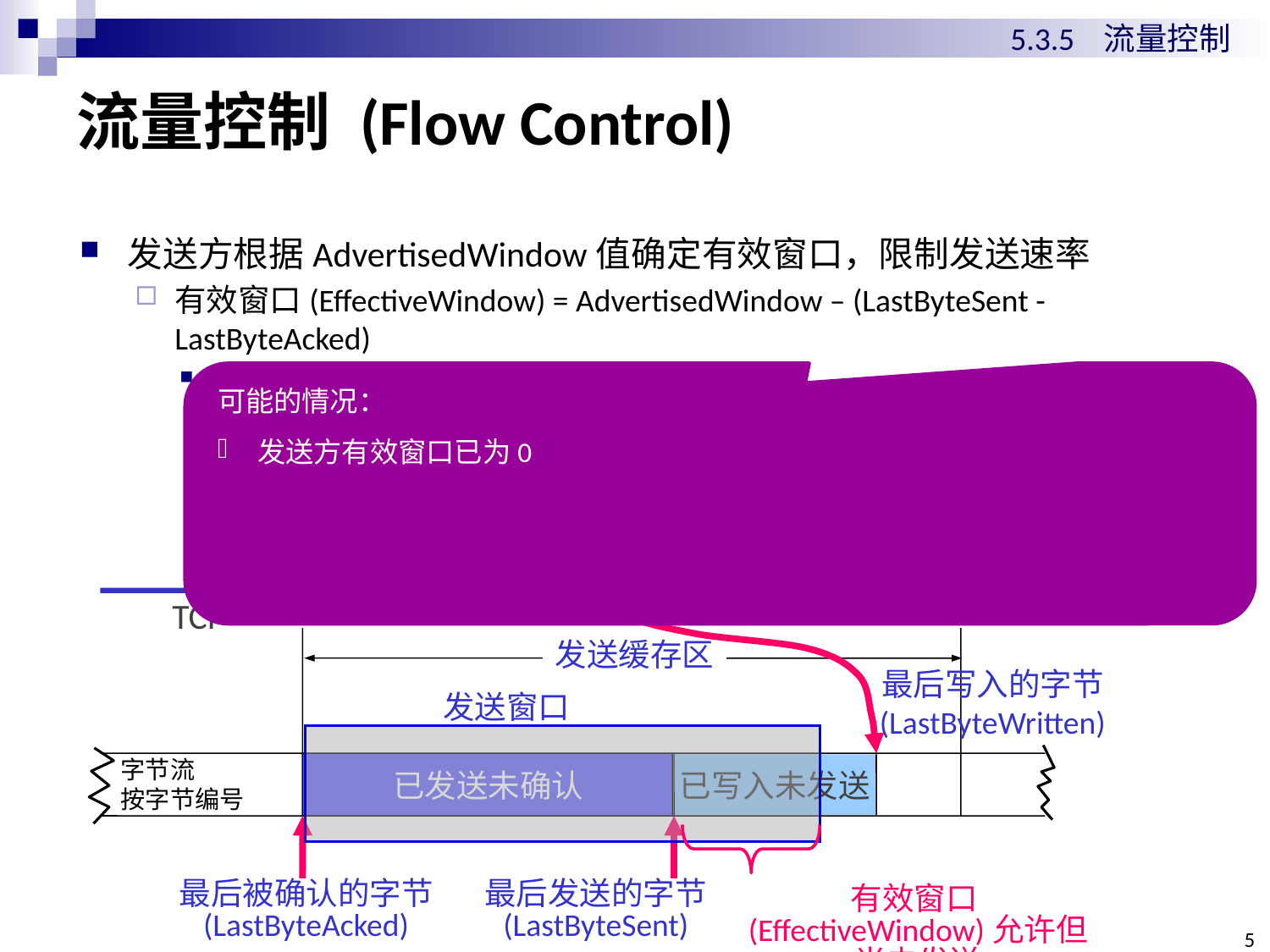

5.3.5   流量控制
# 流量控制 (Flow Control)
发送方根据AdvertisedWindow值确定有效窗口，限制发送速率
有效窗口(EffectiveWindow) = AdvertisedWindow – (LastByteSent - LastByteAcked)
有效窗口大于0，才能发送更多数据
可能的情况：
发送方有效窗口已为0

应用程序

TCP

发送缓存区

最后写入的字节
(LastByteWritten)
发送窗口

字节流
按字节编号

已发送未确认

已写入未发送

最后被确认的字节
(LastByteAcked)
最后发送的字节
(LastByteSent)
有效窗口(EffectiveWindow)允许但尚未发送
5